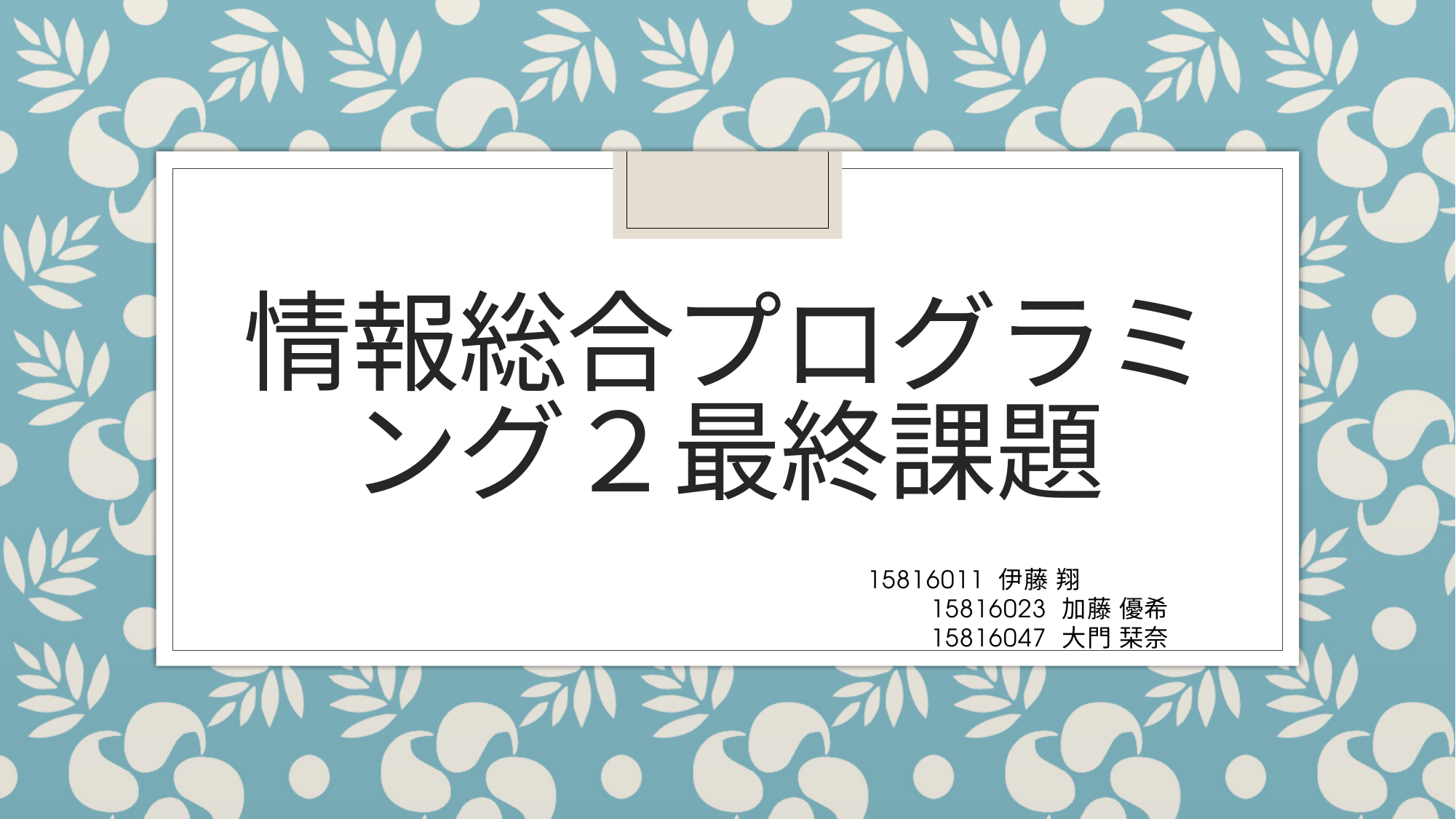

# 情報総合プログラミング２最終課題
15816011 伊藤 翔
15816023 加藤 優希
15816047 大門 栞奈